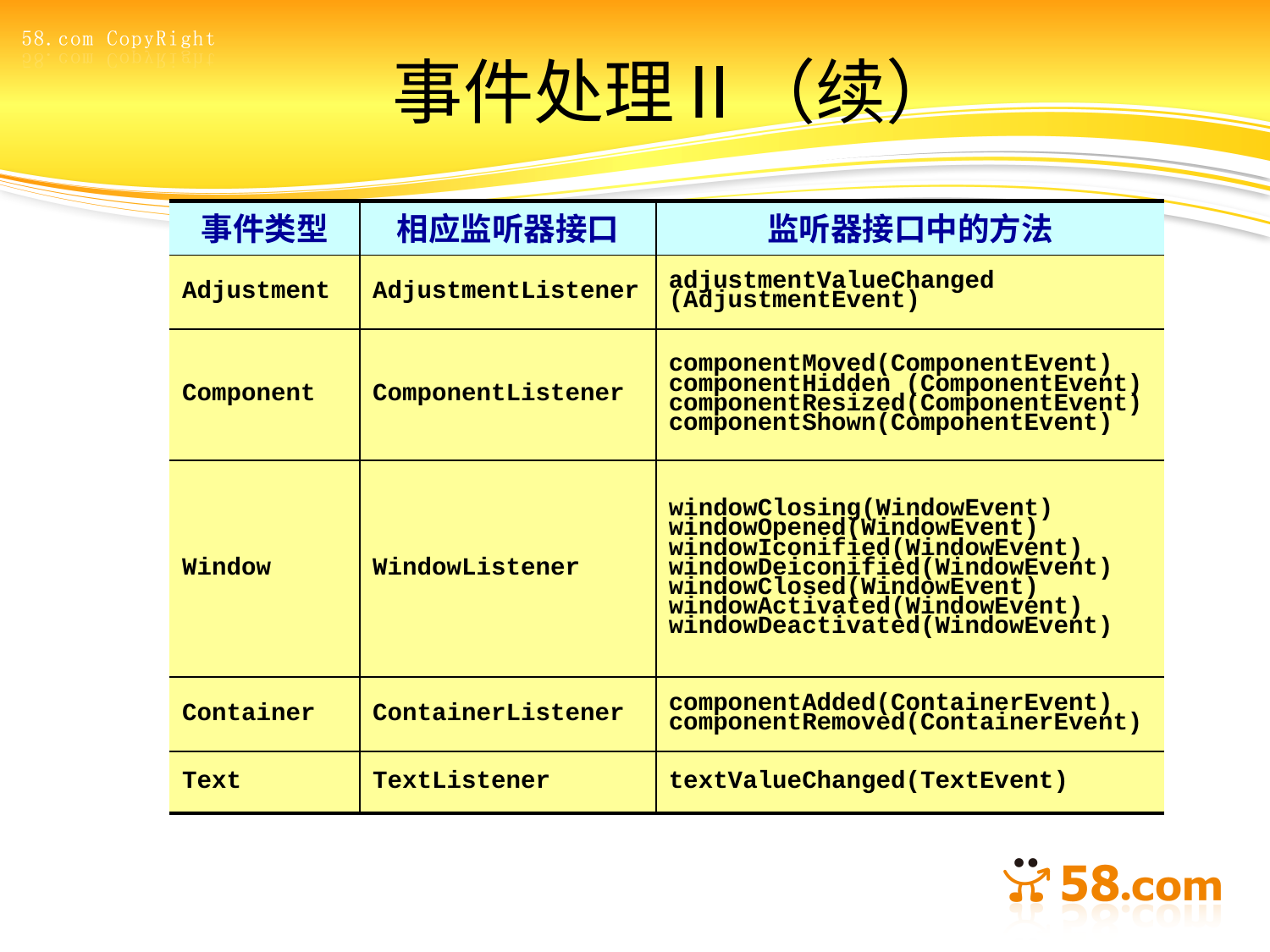

# 事件处理Ⅱ（续）
| 事件类型 | 相应监听器接口 | 监听器接口中的方法 |
| --- | --- | --- |
| Adjustment | AdjustmentListener | adjustmentValueChanged (AdjustmentEvent) |
| Component | ComponentListener | componentMoved(ComponentEvent) componentHidden (ComponentEvent) componentResized(ComponentEvent) componentShown(ComponentEvent) |
| Window | WindowListener | windowClosing(WindowEvent) windowOpened(WindowEvent) windowIconified(WindowEvent) windowDeiconified(WindowEvent) windowClosed(WindowEvent) windowActivated(WindowEvent) windowDeactivated(WindowEvent) |
| Container | ContainerListener | componentAdded(ContainerEvent) componentRemoved(ContainerEvent) |
| Text | TextListener | textValueChanged(TextEvent) |